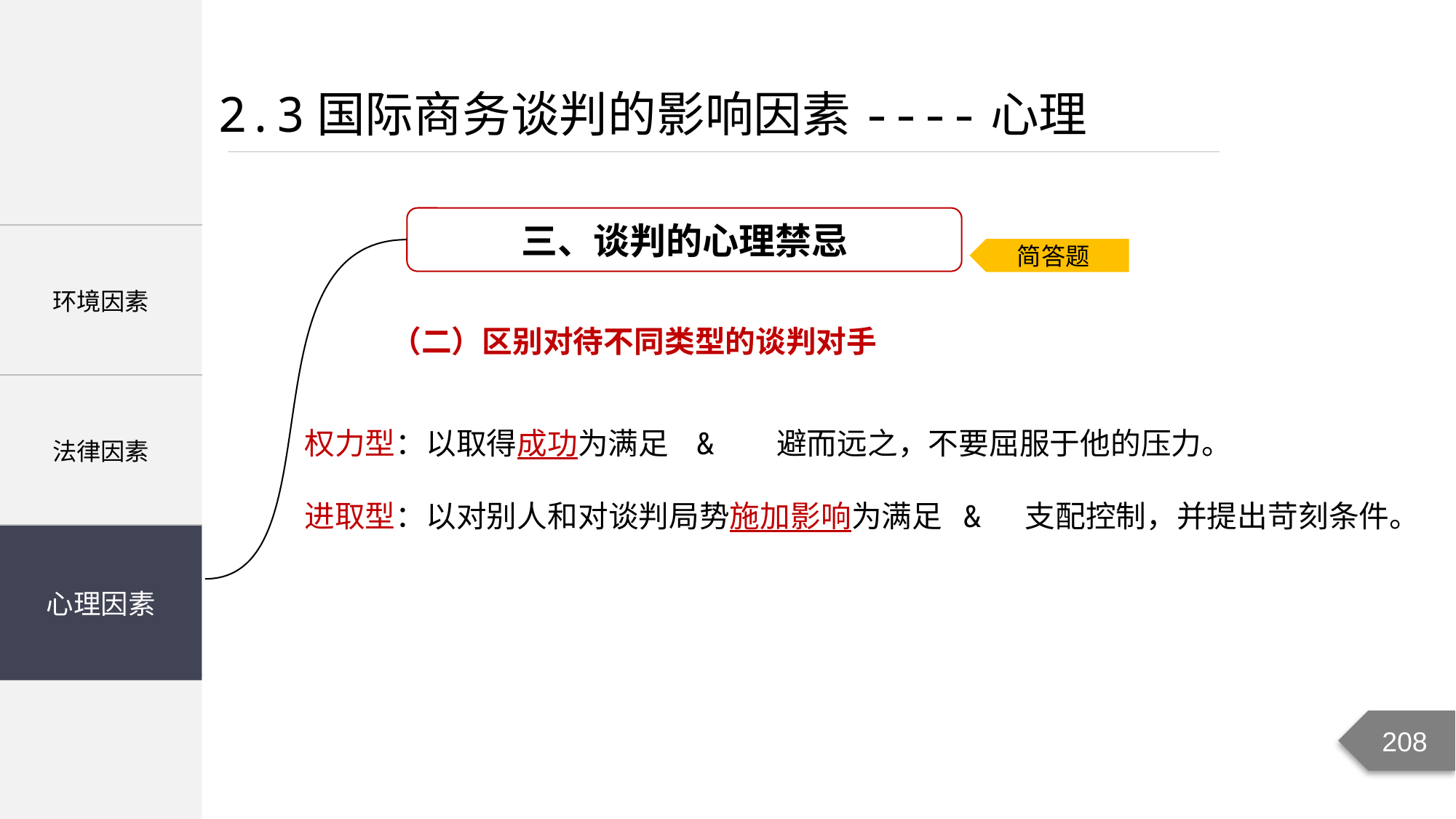

2.3国际商务谈判的影响因素----心理
三、谈判的心理禁忌
| 环境因素 |
| --- |
| 法律因素 |
| 心理因素 |
简答题
（二）区别对待不同类型的谈判对手
权力型：以取得成功为满足   &   避而远之，不要屈服于他的压力。

进取型：以对别人和对谈判局势施加影响为满足  &  支配控制，并提出苛刻条件。

心理因素

208